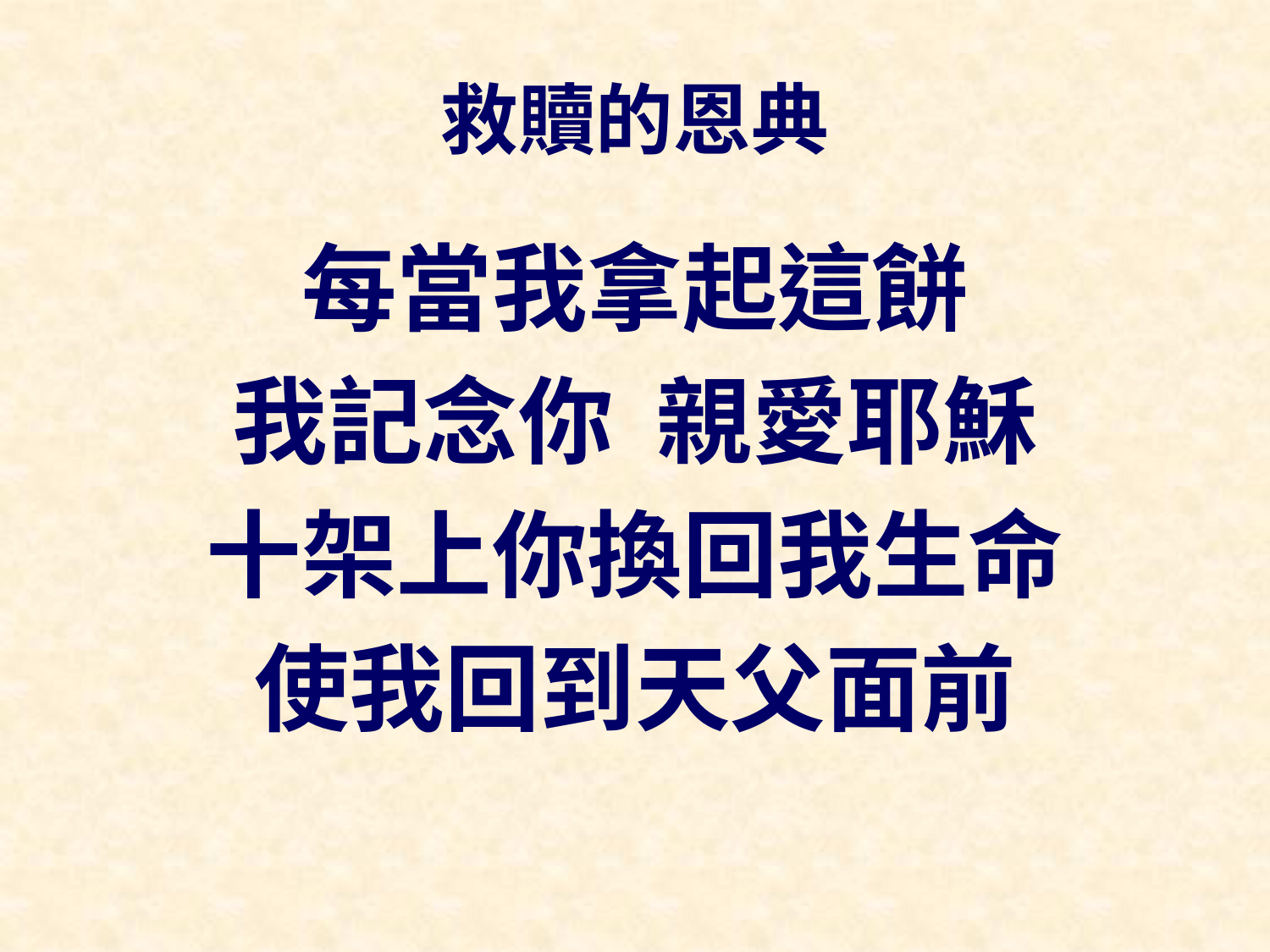

# 救贖的恩典
每當我拿起這餅
我記念你  親愛耶穌
十架上你換回我生命
使我回到天父面前